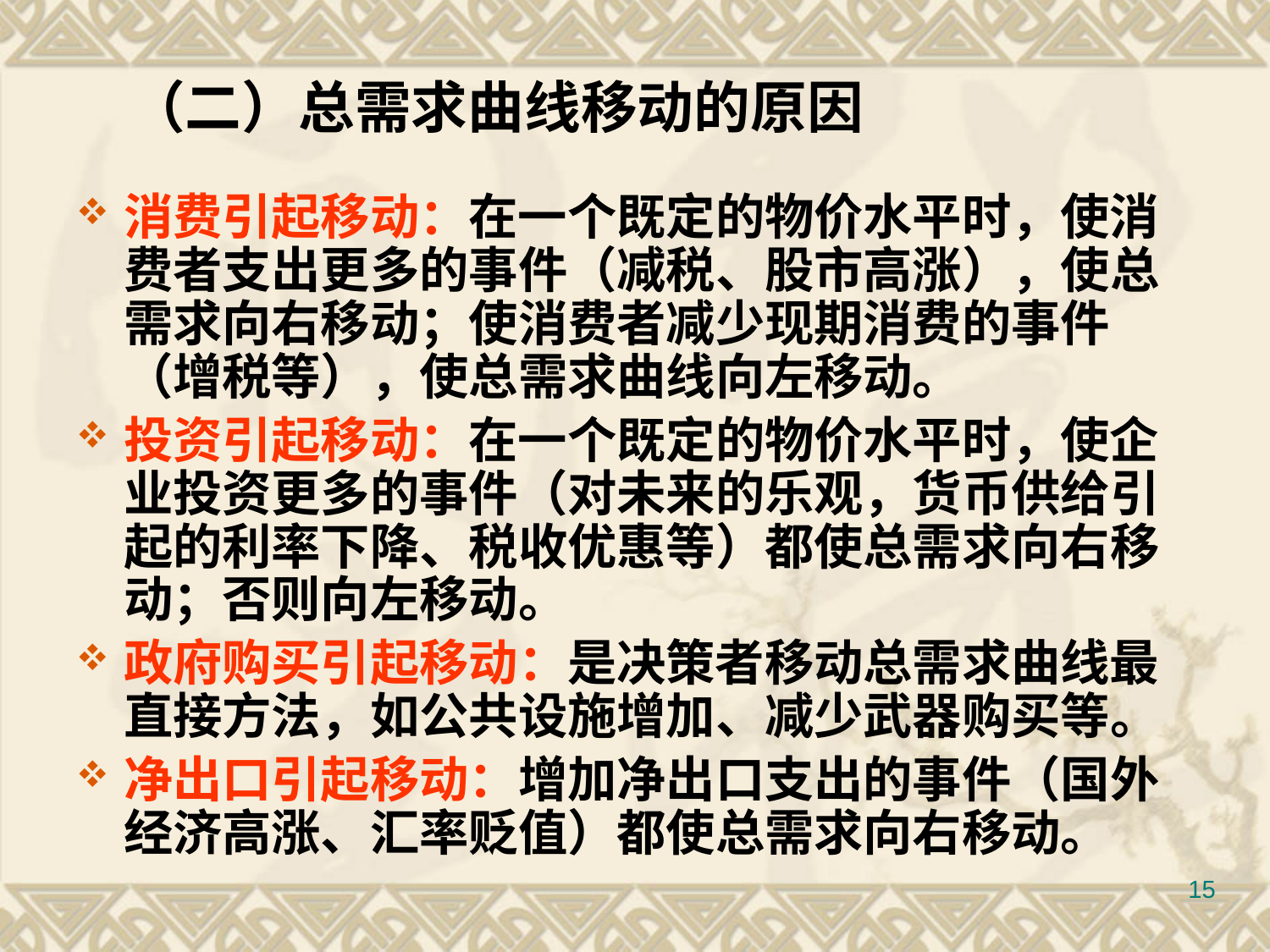

# （二）总需求曲线移动的原因
消费引起移动：在一个既定的物价水平时，使消费者支出更多的事件（减税、股市高涨），使总需求向右移动；使消费者减少现期消费的事件（增税等），使总需求曲线向左移动。
投资引起移动：在一个既定的物价水平时，使企业投资更多的事件（对未来的乐观，货币供给引起的利率下降、税收优惠等）都使总需求向右移动；否则向左移动。
政府购买引起移动：是决策者移动总需求曲线最直接方法，如公共设施增加、减少武器购买等。
净出口引起移动：增加净出口支出的事件（国外经济高涨、汇率贬值）都使总需求向右移动。

15